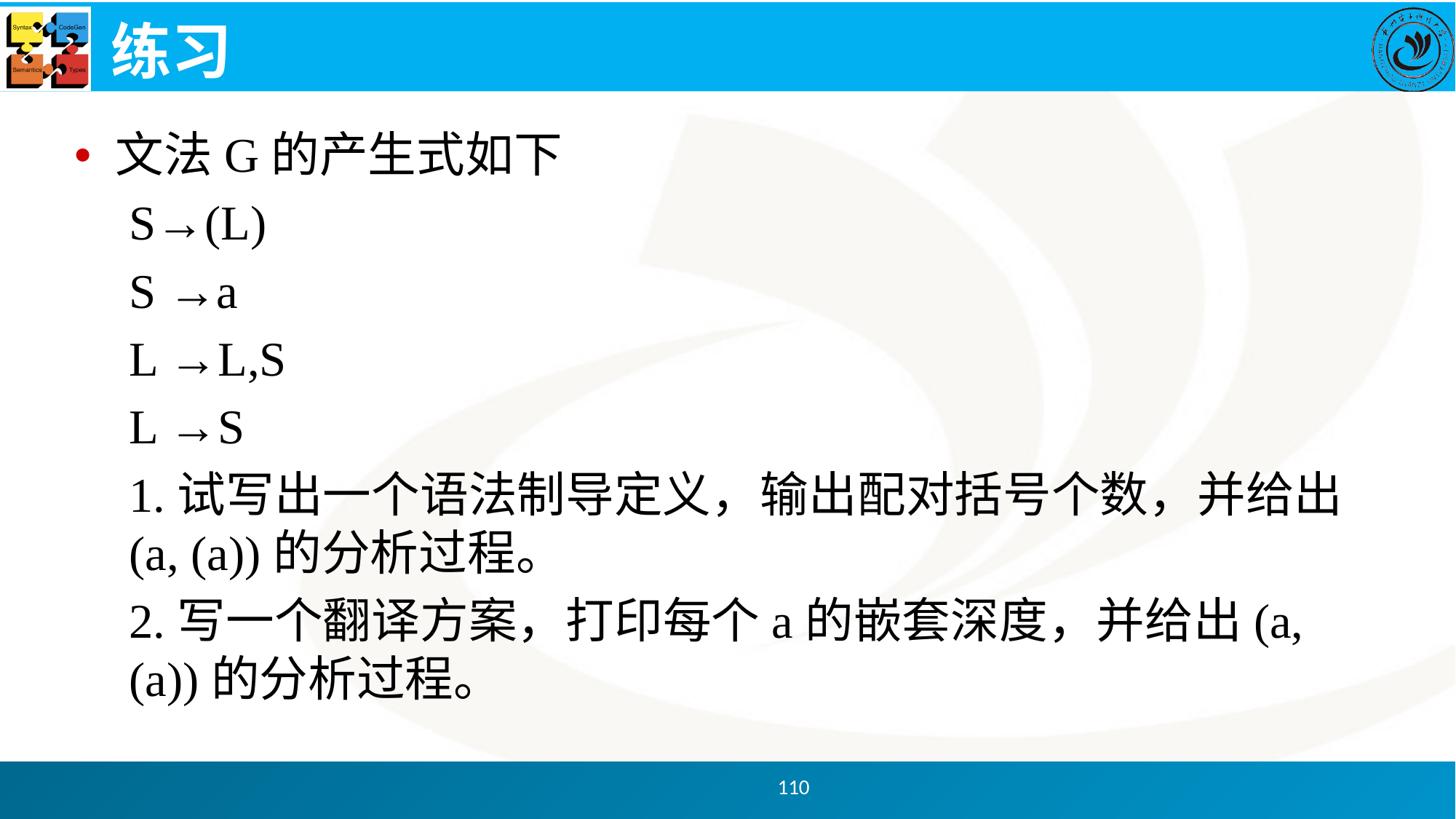

# 练习
文法G的产生式如下
S→(L)
S →a
L →L,S
L →S
1.试写出一个语法制导定义，输出配对括号个数，并给出(a, (a))的分析过程。
2.写一个翻译方案，打印每个a的嵌套深度，并给出(a, (a))的分析过程。
110